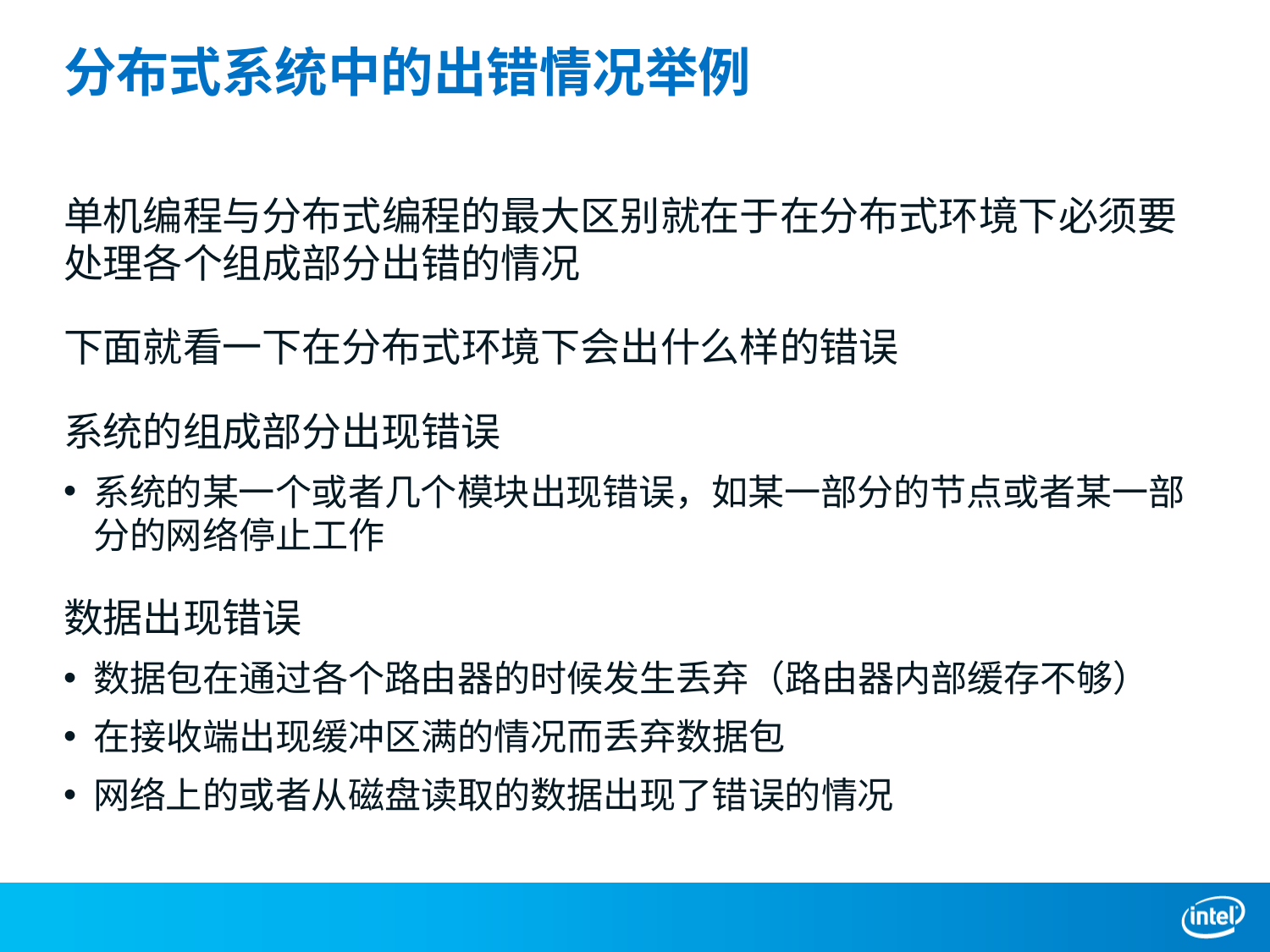

# 分布式系统中的出错情况举例
单机编程与分布式编程的最大区别就在于在分布式环境下必须要处理各个组成部分出错的情况
下面就看一下在分布式环境下会出什么样的错误
系统的组成部分出现错误
系统的某一个或者几个模块出现错误，如某一部分的节点或者某一部分的网络停止工作
数据出现错误
数据包在通过各个路由器的时候发生丢弃（路由器内部缓存不够）
在接收端出现缓冲区满的情况而丢弃数据包
网络上的或者从磁盘读取的数据出现了错误的情况